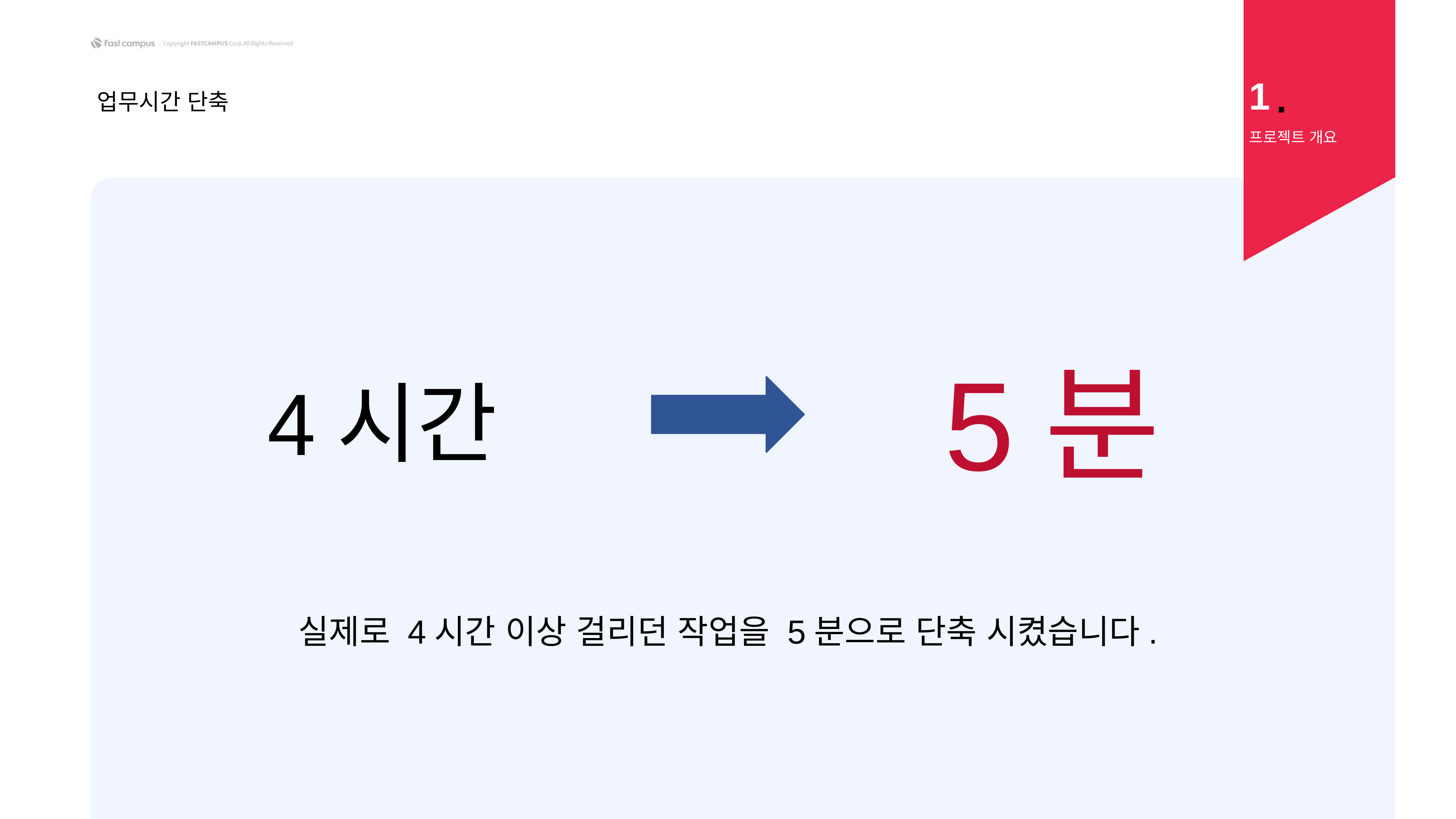

1
# 업무시간 단축
프로젝트 개요
5분
4시간

실제로 4시간 이상 걸리던 작업을 5분으로 단축 시켰습니다.